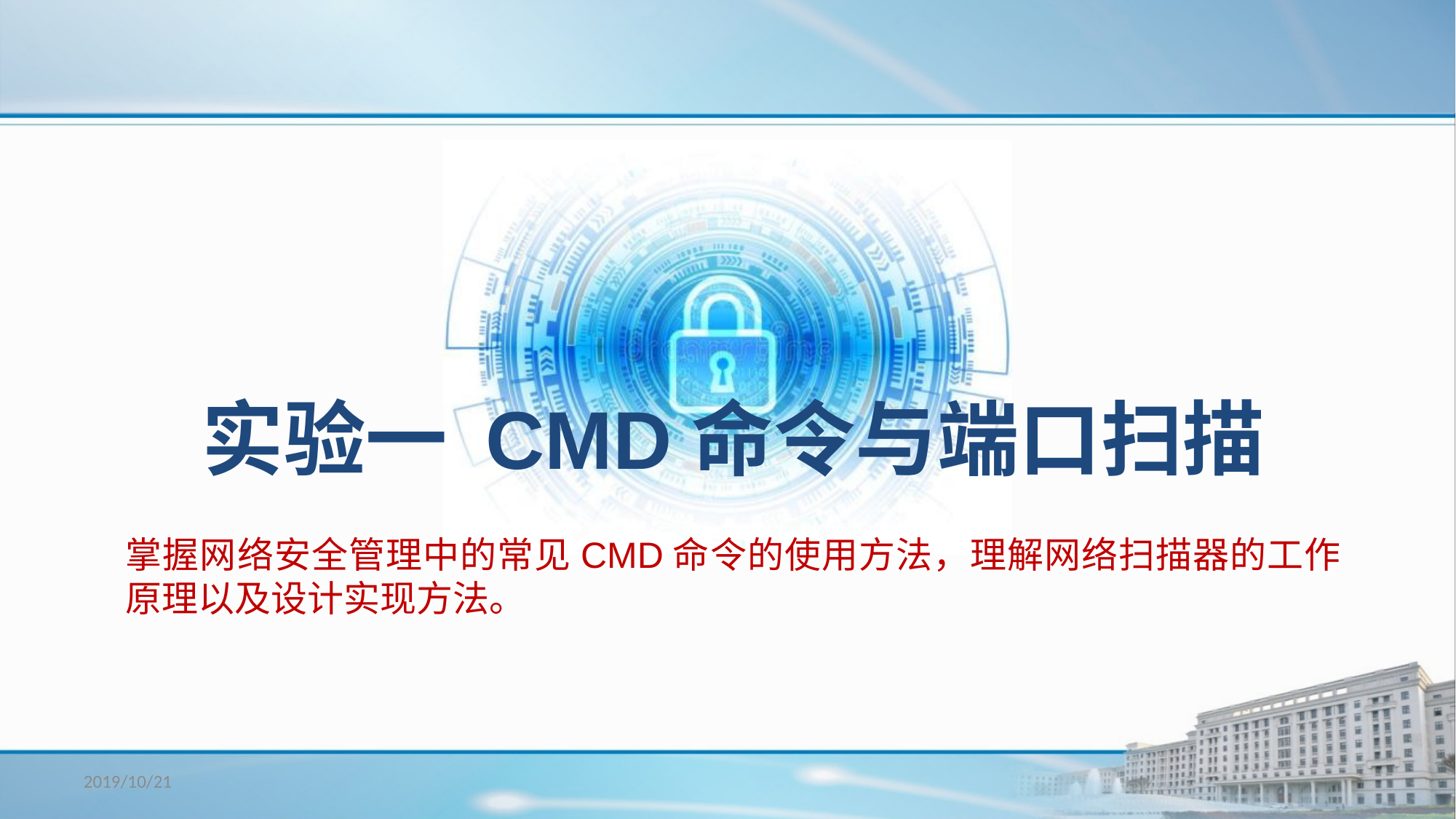

实验一 CMD命令与端口扫描
# 掌握网络安全管理中的常见CMD命令的使用方法，理解网络扫描器的工作原理以及设计实现方法。
2019/10/21